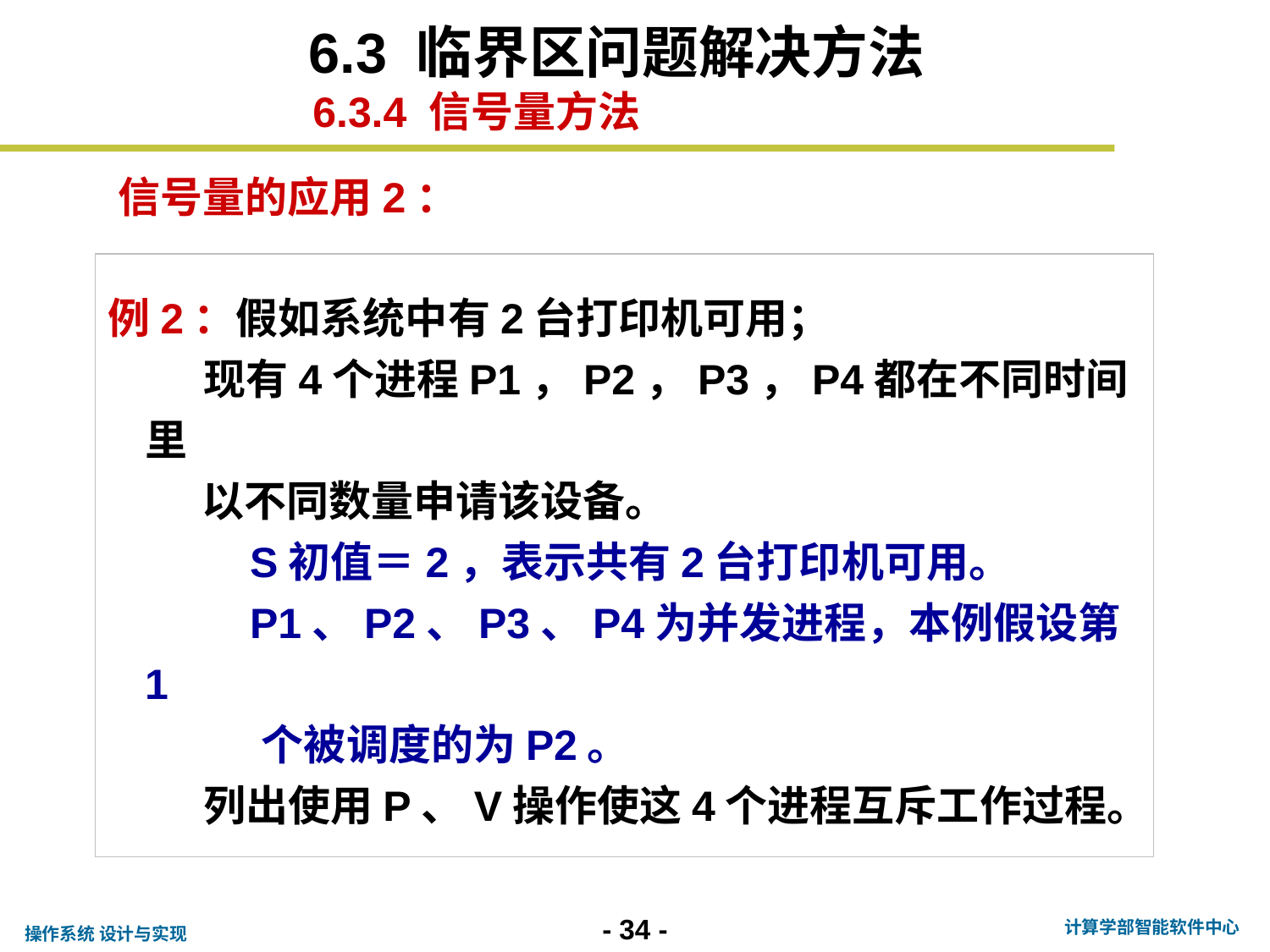

6.3 临界区问题解决方法
6.3.4 信号量方法
信号量的应用2：
例2：假如系统中有2台打印机可用；
         现有4个进程P1，P2，P3，P4都在不同时间里
      以不同数量申请该设备。
            S初值＝2，表示共有2台打印机可用。
            P1、P2、P3、P4为并发进程，本例假设第1
         个被调度的为P2。
         列出使用P、V操作使这4个进程互斥工作过程。